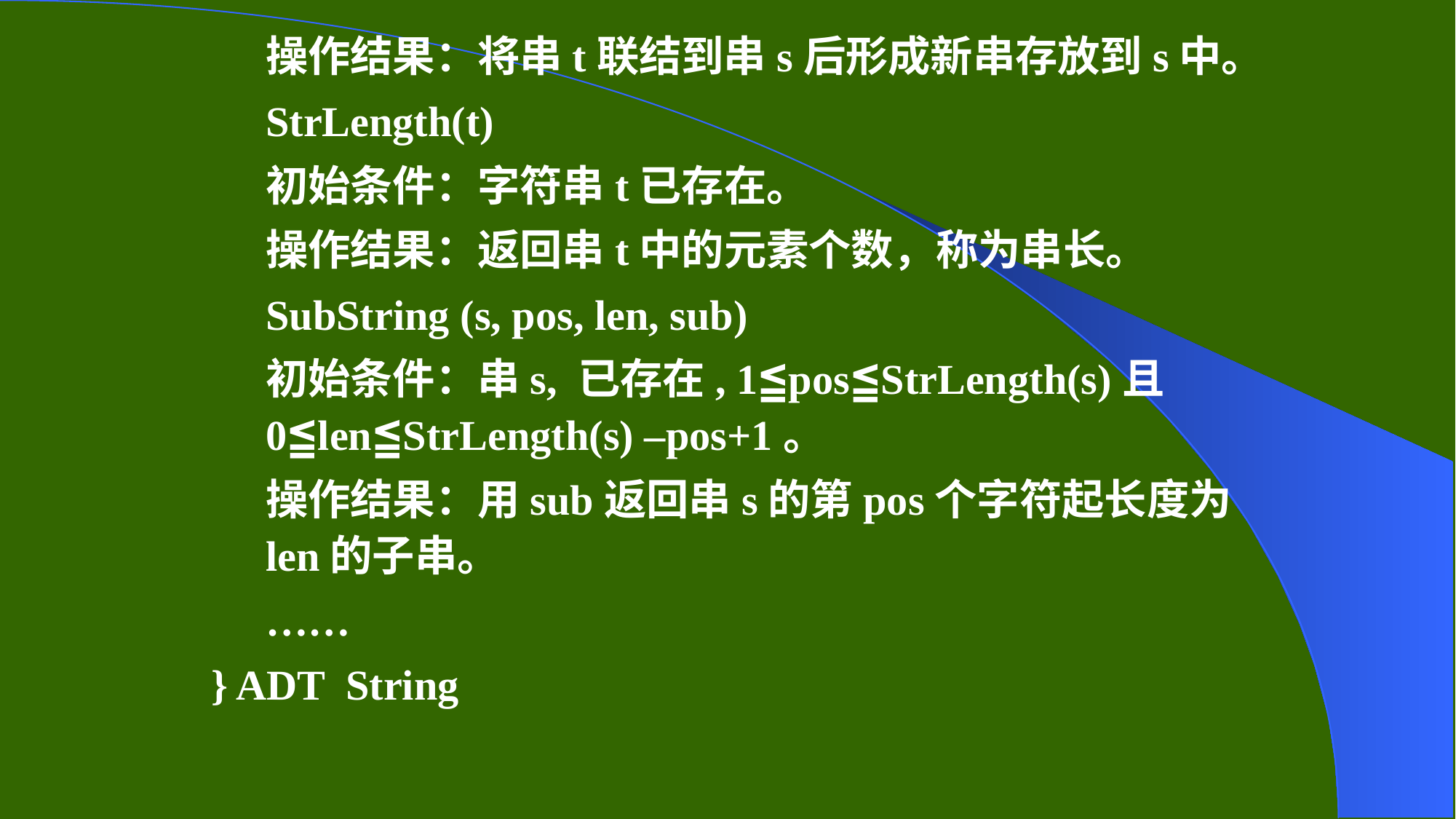

操作结果：将串t联结到串s后形成新串存放到s中。
StrLength(t)
初始条件：字符串t已存在。
操作结果：返回串t中的元素个数，称为串长。
SubString (s, pos, len, sub)
初始条件：串s, 已存在, 1≦pos≦StrLength(s)且 0≦len≦StrLength(s) –pos+1。
操作结果：用sub返回串s的第pos个字符起长度为len的子串。
……
} ADT  String